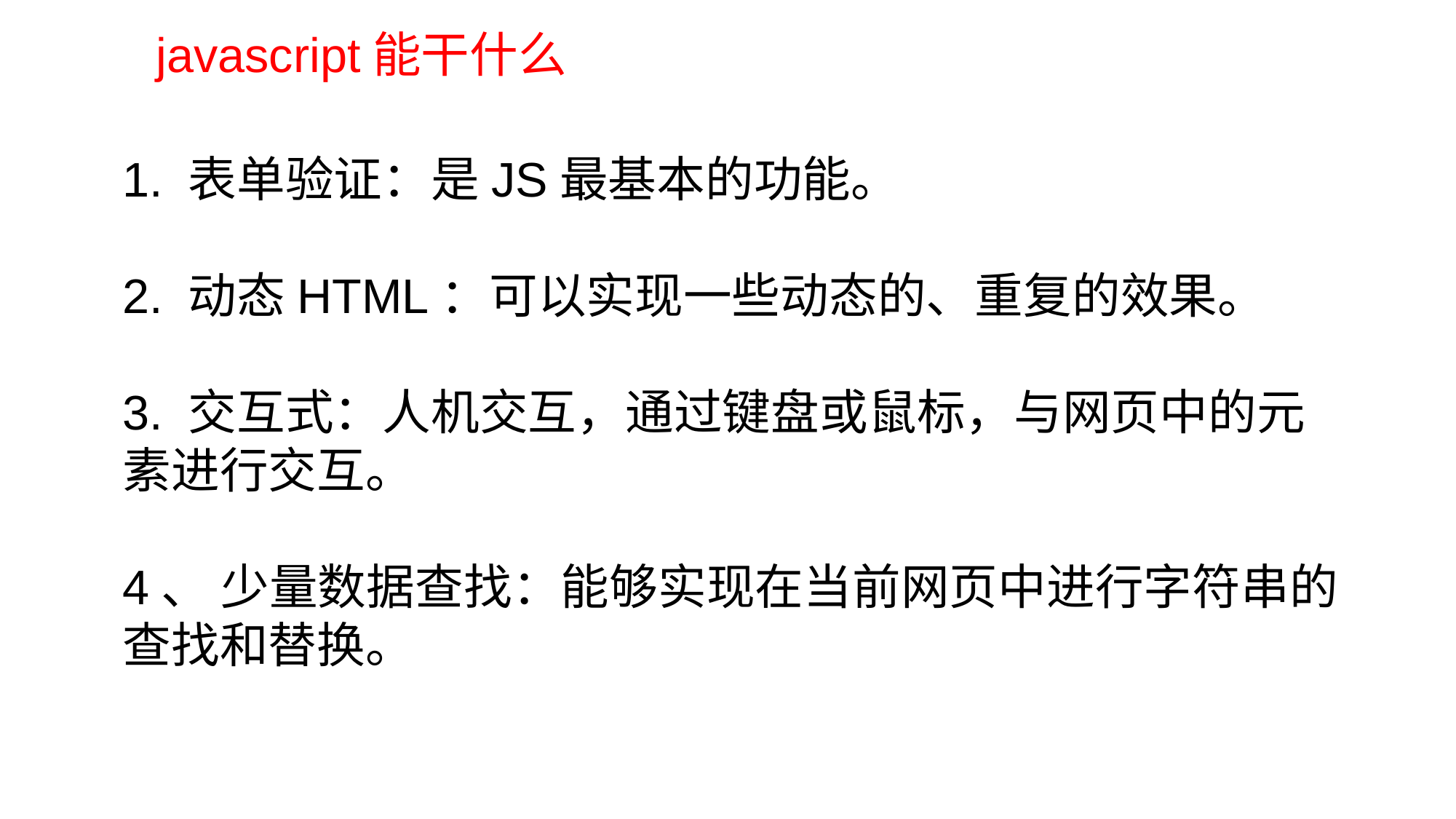

javascript能干什么
1. 表单验证：是JS最基本的功能。

2. 动态HTML：可以实现一些动态的、重复的效果。

3. 交互式：人机交互，通过键盘或鼠标，与网页中的元素进行交互。

4、 少量数据查找：能够实现在当前网页中进行字符串的查找和替换。